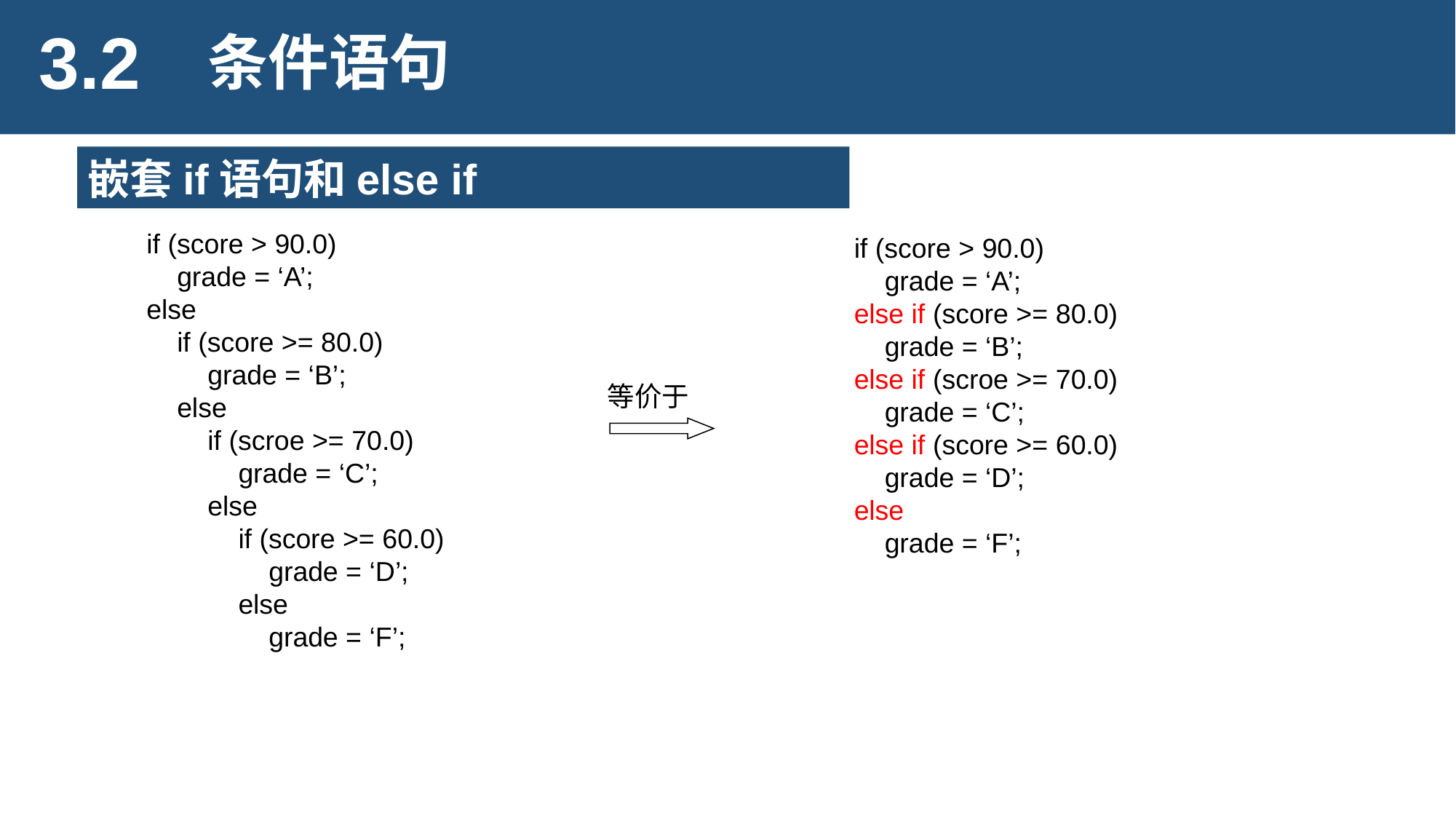

3.2
条件语句
嵌套if语句和else if
if (score > 90.0)
    grade = ‘A’;
else
    if (score >= 80.0)
        grade = ‘B’;
    else
        if (scroe >= 70.0)
            grade = ‘C’;
        else
            if (score >= 60.0)
                grade = ‘D’;
            else
                grade = ‘F’;
if (score > 90.0)
    grade = ‘A’;
else if (score >= 80.0)
    grade = ‘B’;
else if (scroe >= 70.0)
    grade = ‘C’;
else if (score >= 60.0)
    grade = ‘D’;
else
    grade = ‘F’;
等价于